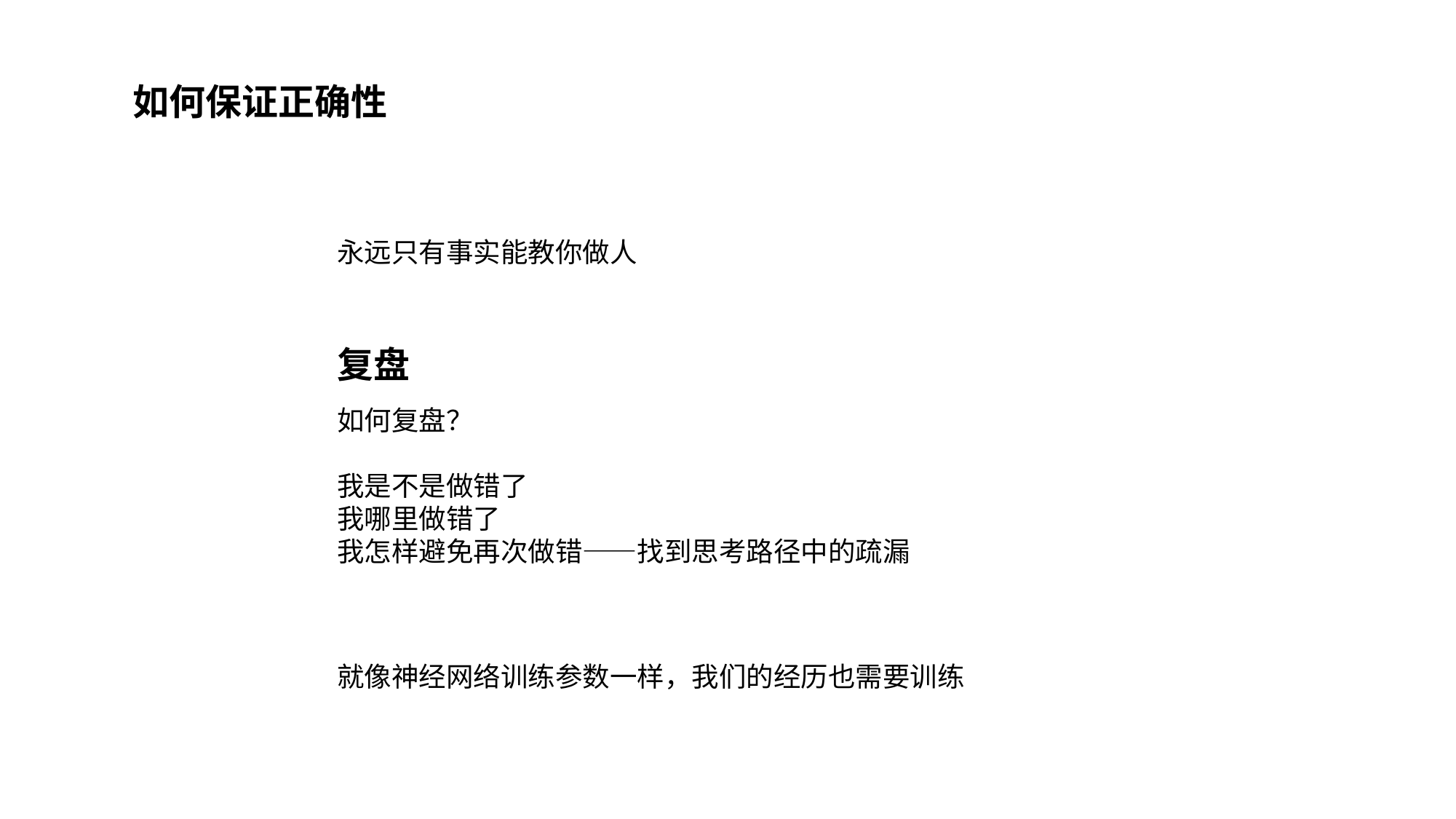

如何保证正确性
永远只有事实能教你做人
复盘
如何复盘？

我是不是做错了
我哪里做错了
我怎样避免再次做错——找到思考路径中的疏漏
就像神经网络训练参数一样，我们的经历也需要训练